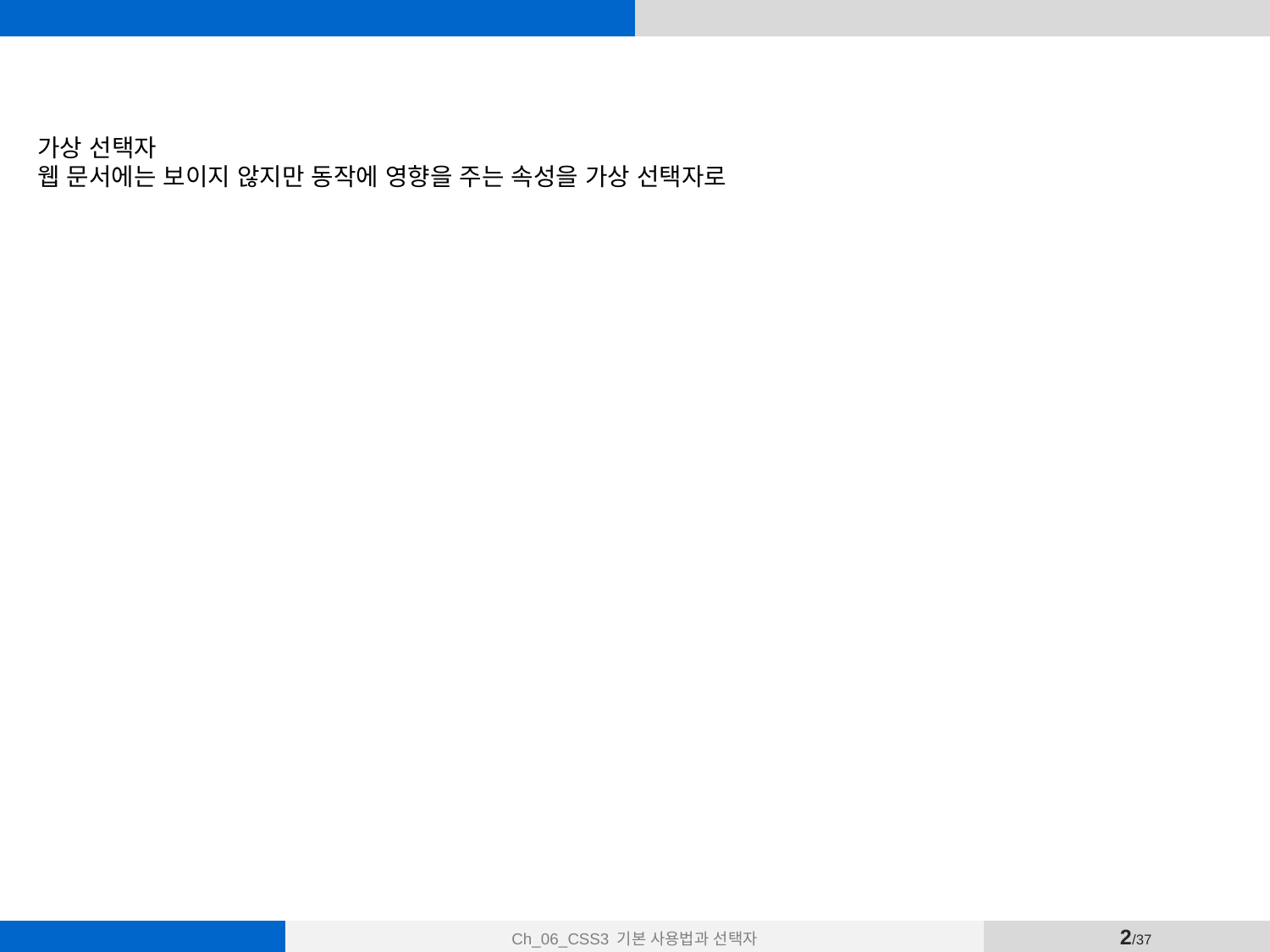

# 가상 선택자 웹 문서에는 보이지 않지만 동작에 영향을 주는 속성을 가상 선택자로